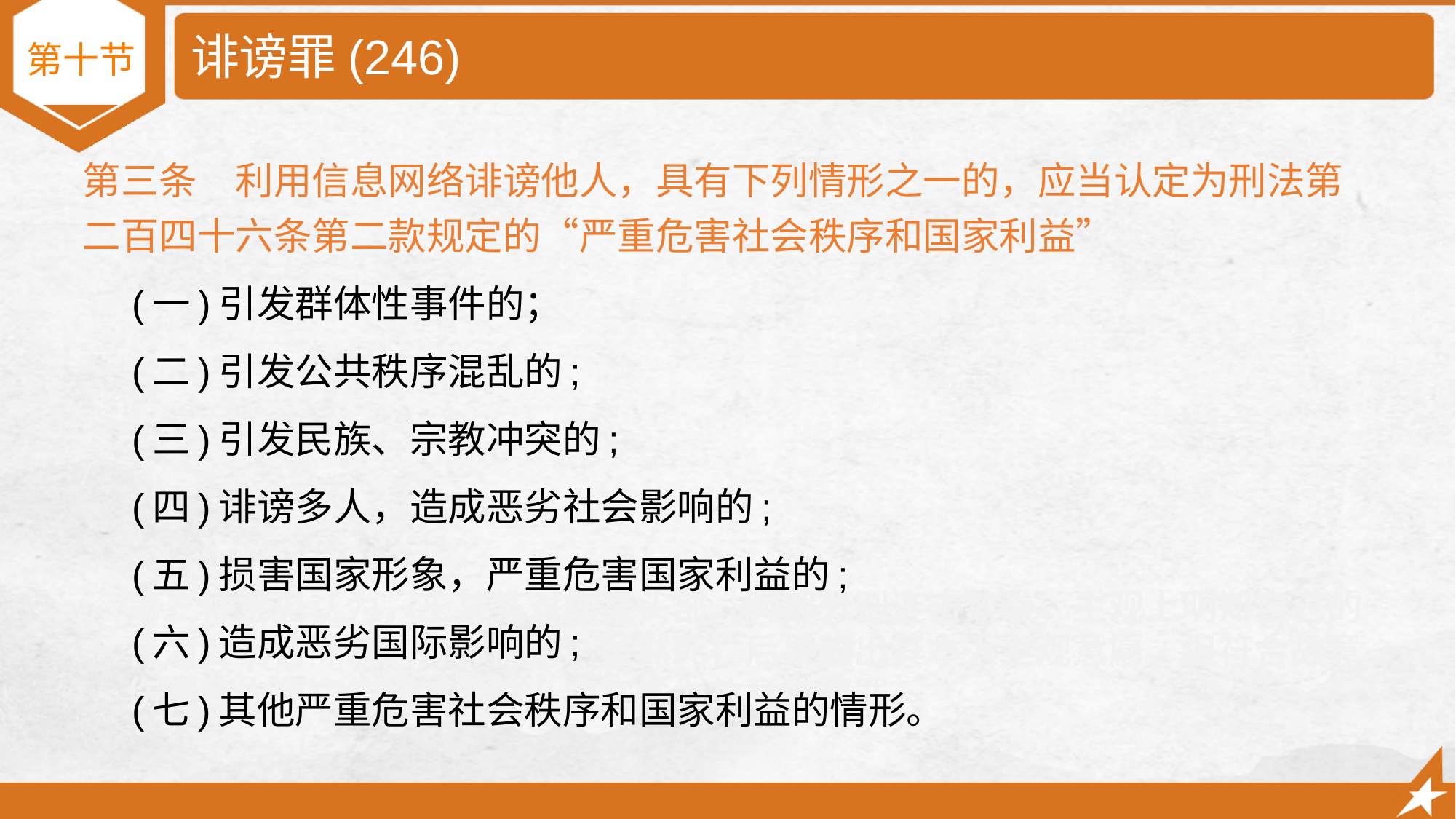

# 诽谤罪(246)
第十节
第三条　利用信息网络诽谤他人，具有下列情形之一的，应当认定为刑法第二百四十六条第二款规定的“严重危害社会秩序和国家利益”
(一)引发群体性事件的；
(二)引发公共秩序混乱的;
(三)引发民族、宗教冲突的;
(四)诽谤多人，造成恶劣社会影响的;
(五)损害国家形象，严重危害国家利益的;
(六)造成恶劣国际影响的;
(七)其他严重危害社会秩序和国家利益的情形。

第三种意见认为，王某某对陈某头部、胸部分别连击数拳，主观上明知自己的行为会伤害陈某的身体健康，虽然死亡后果超出其本人主观意愿，但符合故意伤害致人死亡的构成要件，应定性为故意伤害罪。